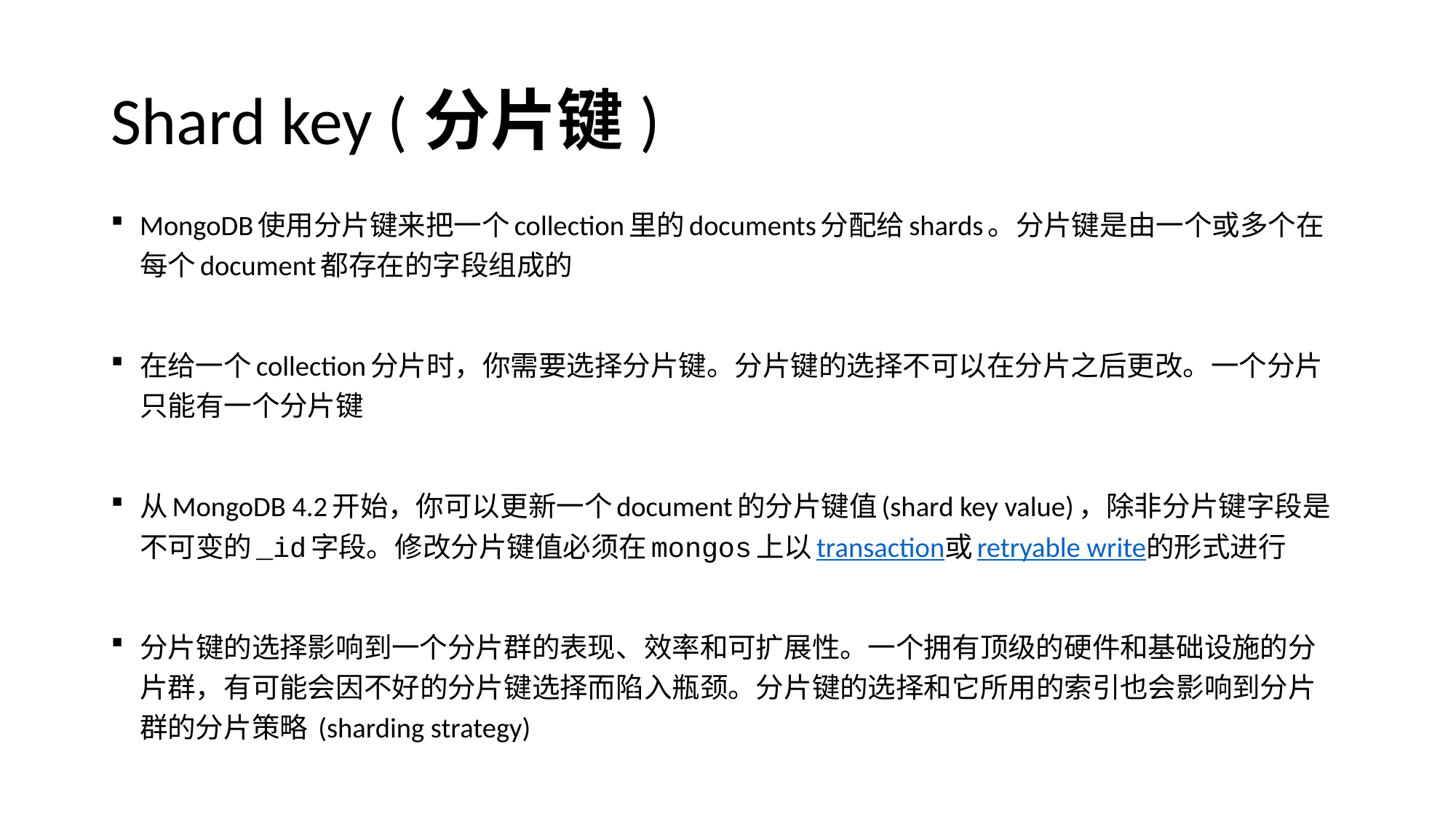

# Shard key (分片键)
MongoDB使用分片键来把一个collection里的documents分配给shards。分片键是由一个或多个在每个document都存在的字段组成的

在给一个collection分片时，你需要选择分片键。分片键的选择不可以在分片之后更改。一个分片只能有一个分片键

从MongoDB 4.2开始，你可以更新一个document的分片键值(shard key value)，除非分片键字段是不可变的_id字段。修改分片键值必须在mongos上以transaction或retryable write的形式进行

分片键的选择影响到一个分片群的表现、效率和可扩展性。一个拥有顶级的硬件和基础设施的分片群，有可能会因不好的分片键选择而陷入瓶颈。分片键的选择和它所用的索引也会影响到分片群的分片策略 (sharding strategy)